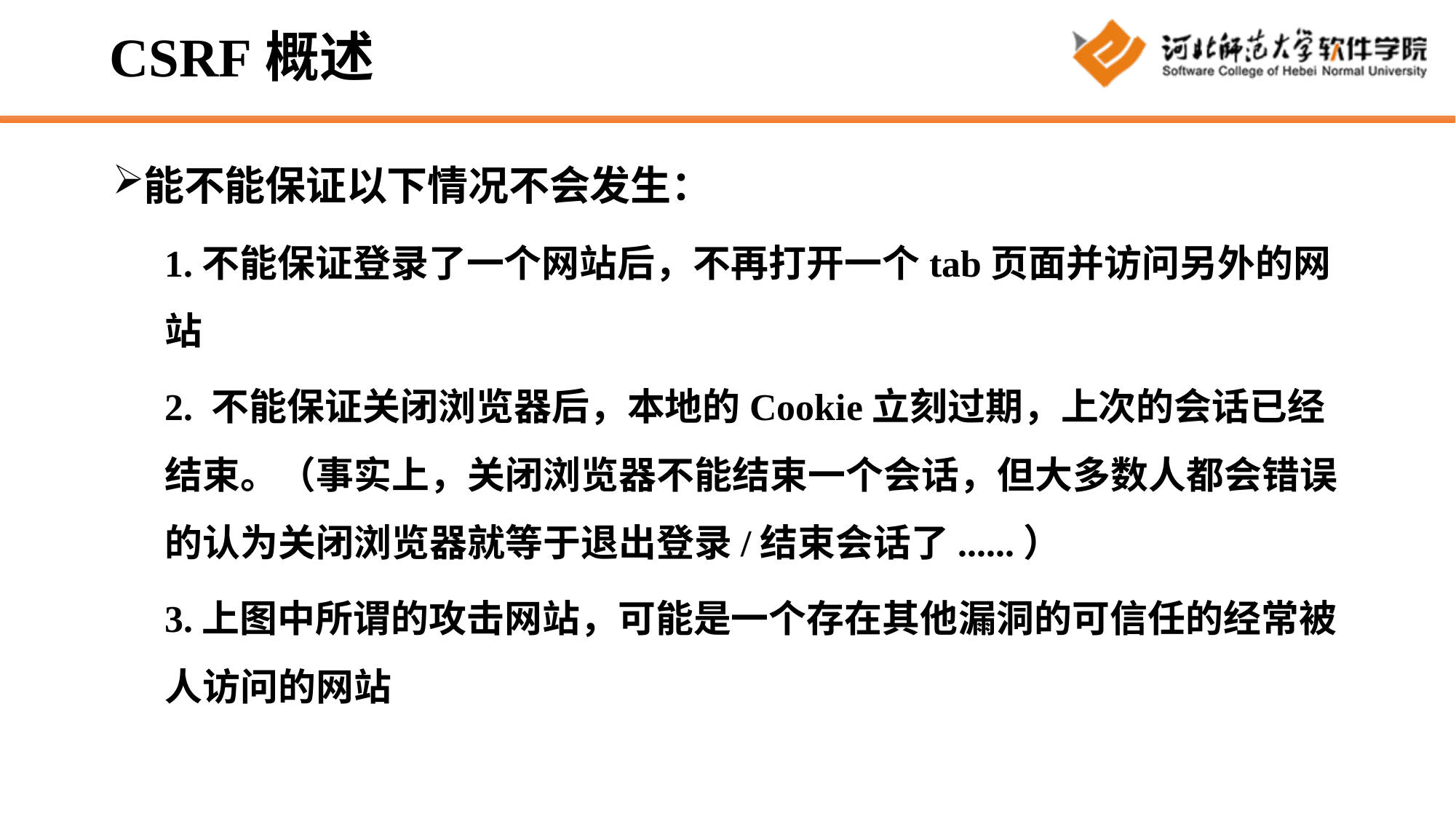

# CSRF概述
能不能保证以下情况不会发生：
1.不能保证登录了一个网站后，不再打开一个tab页面并访问另外的网站
2. 不能保证关闭浏览器后，本地的Cookie立刻过期，上次的会话已经结束。（事实上，关闭浏览器不能结束一个会话，但大多数人都会错误的认为关闭浏览器就等于退出登录/结束会话了......）
3.上图中所谓的攻击网站，可能是一个存在其他漏洞的可信任的经常被人访问的网站